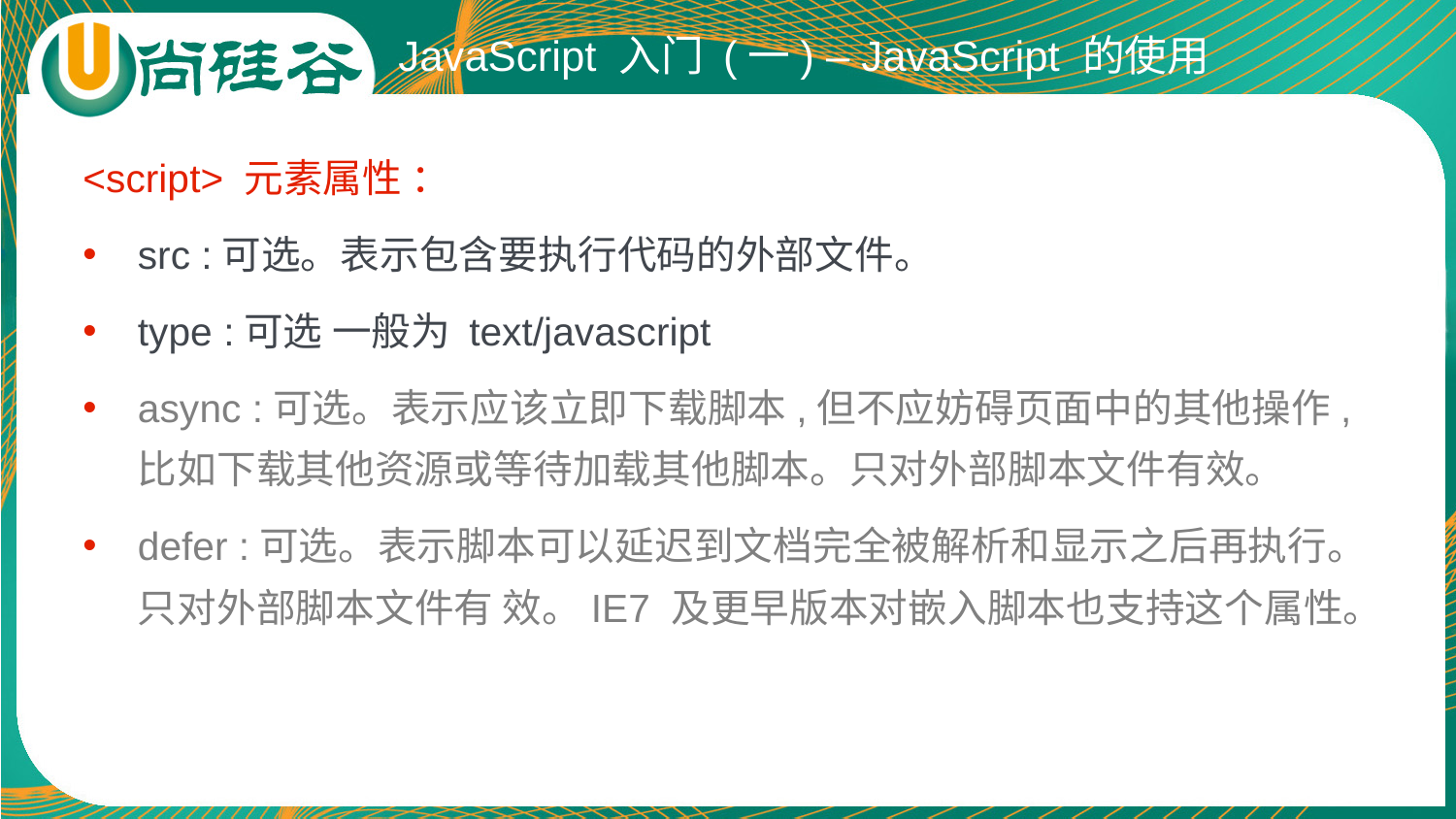

# JavaScript 入门 (一) – JavaScript 的使用
<script> 元素属性 ：
src :可选。表示包含要执行代码的外部文件。
type :可选 一般为 text/javascript
async :可选。表示应该立即下载脚本,但不应妨碍页面中的其他操作,比如下载其他资源或等待加载其他脚本。只对外部脚本文件有效。
defer :可选。表示脚本可以延迟到文档完全被解析和显示之后再执行。只对外部脚本文件有 效。IE7 及更早版本对嵌入脚本也支持这个属性。